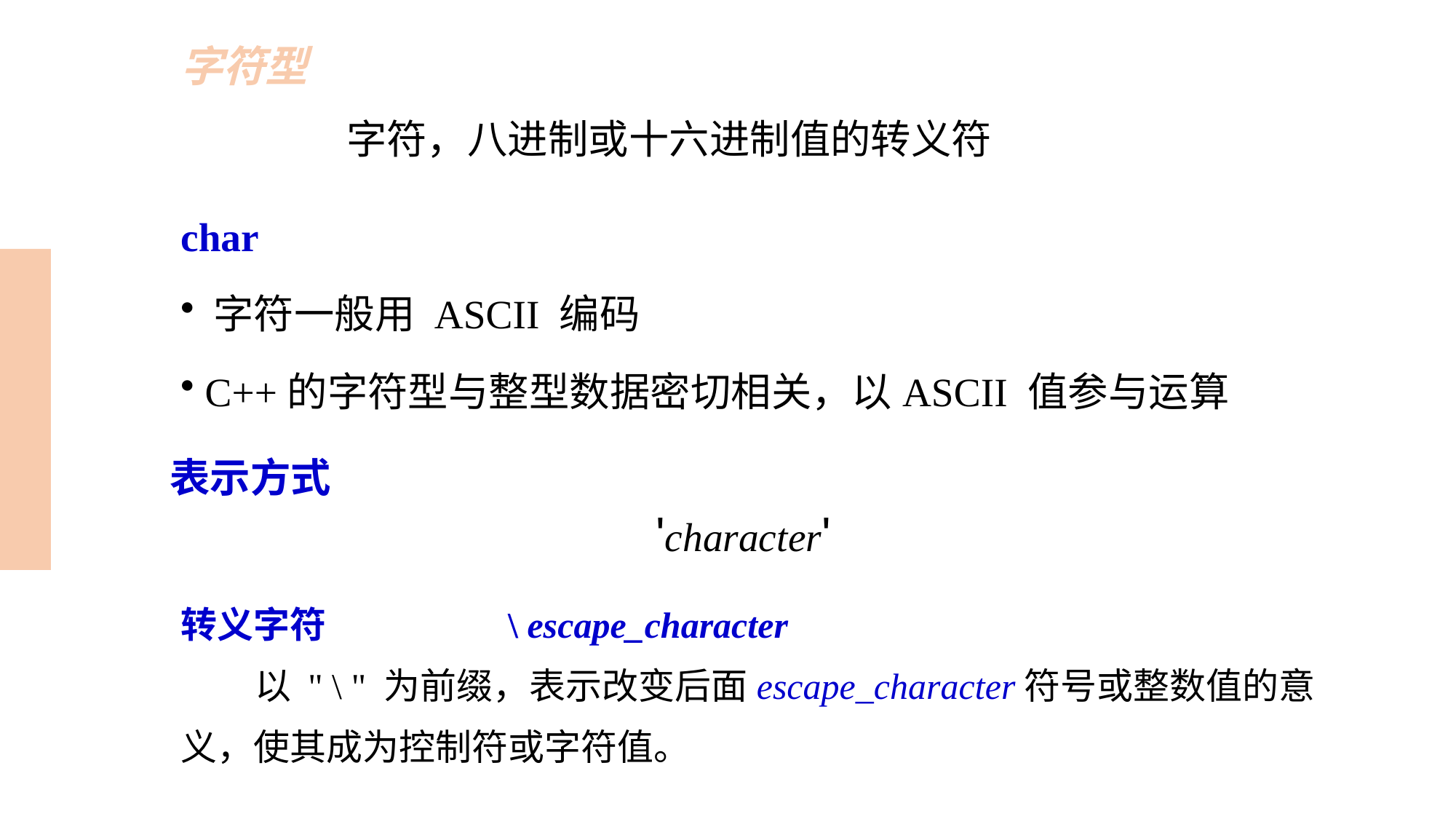

字符型
字符，八进制或十六进制值的转义符
char
 字符一般用 ASCII 编码
 C++的字符型与整型数据密切相关，以ASCII 值参与运算

表示方式
'character'
转义字符		\ escape_character
        以 " \ " 为前缀，表示改变后面escape_character符号或整数值的意义，使其成为控制符或字符值。